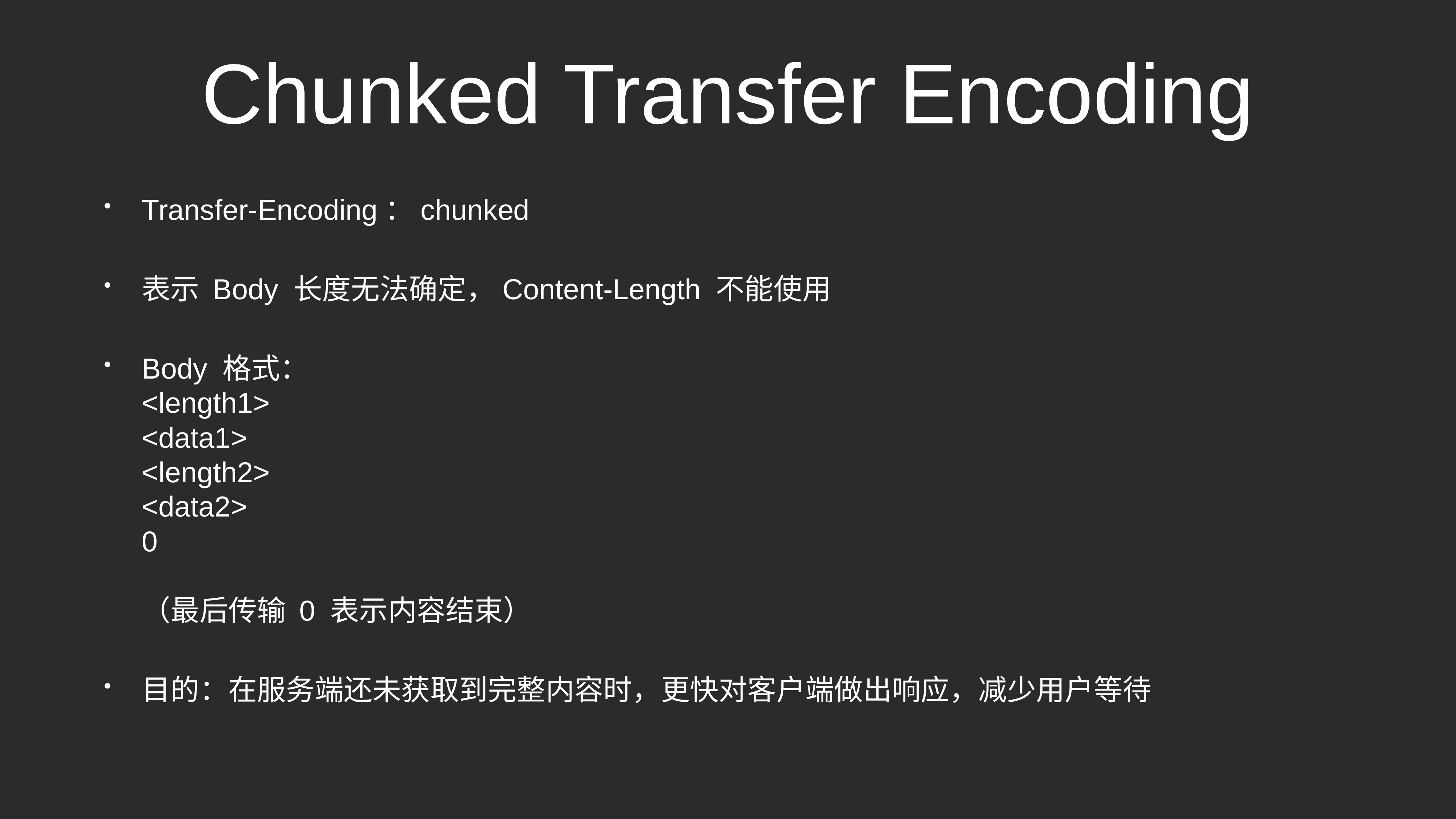

# Chunked Transfer Encoding
Transfer-Encoding：chunked
表示 Body 长度无法确定，Content-Length 不能使用
Body 格式：
<length1>
<data1>
<length2>
<data2>
0
（最后传输 0 表示内容结束）
目的：在服务端还未获取到完整内容时，更快对客户端做出响应，减少用户等待